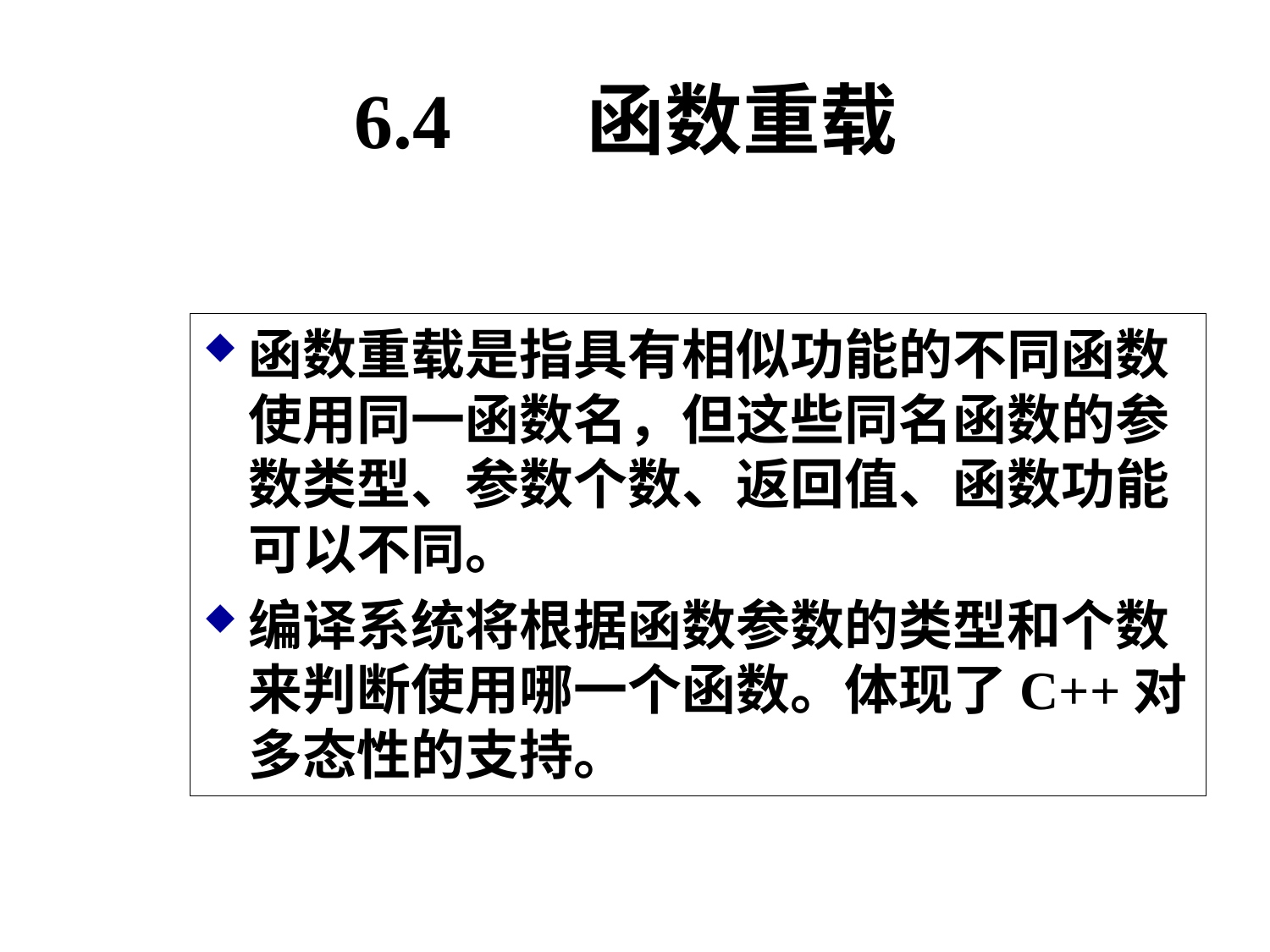

# 6.4      函数重载
函数重载是指具有相似功能的不同函数使用同一函数名，但这些同名函数的参数类型、参数个数、返回值、函数功能可以不同。
编译系统将根据函数参数的类型和个数来判断使用哪一个函数。体现了C++对多态性的支持。